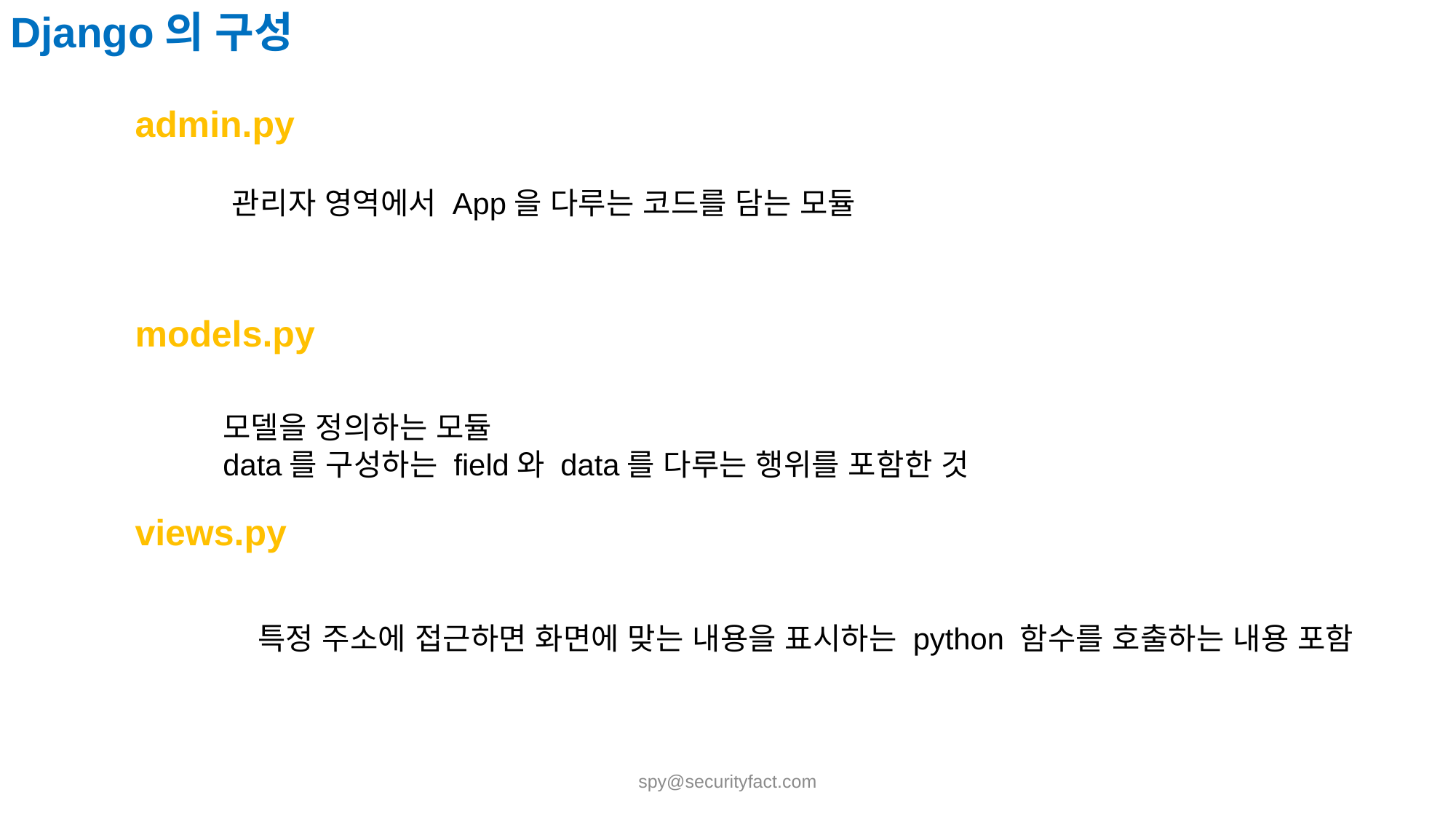

Django의 구성
admin.py
관리자 영역에서 App을 다루는 코드를 담는 모듈
models.py
모델을 정의하는 모듈
data를 구성하는 field와 data를 다루는 행위를 포함한 것
views.py
특정 주소에 접근하면 화면에 맞는 내용을 표시하는 python 함수를 호출하는 내용 포함
spy@securityfact.com